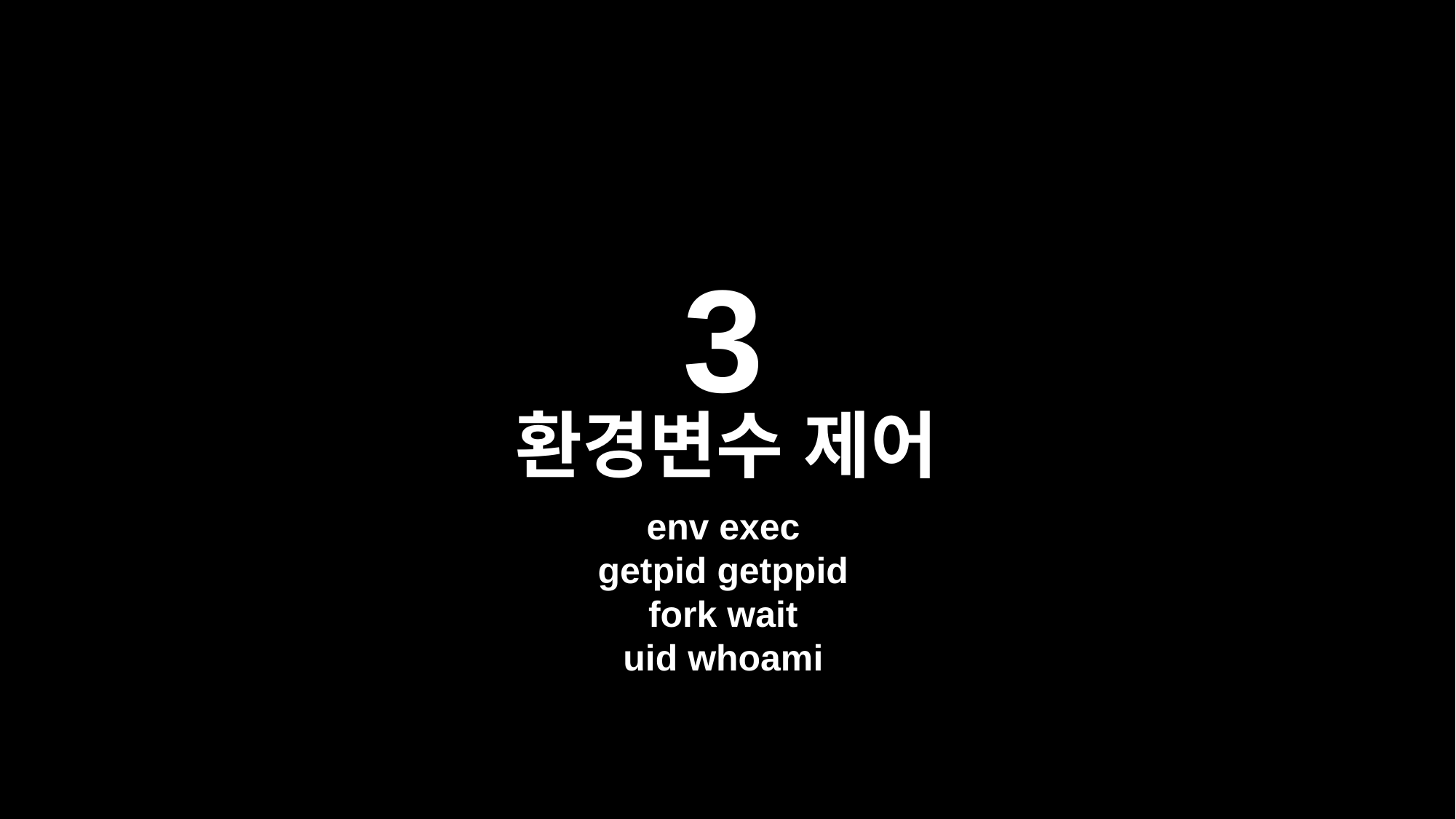

3
환경변수 제어
env exec
getpid getppid
fork wait
uid whoami